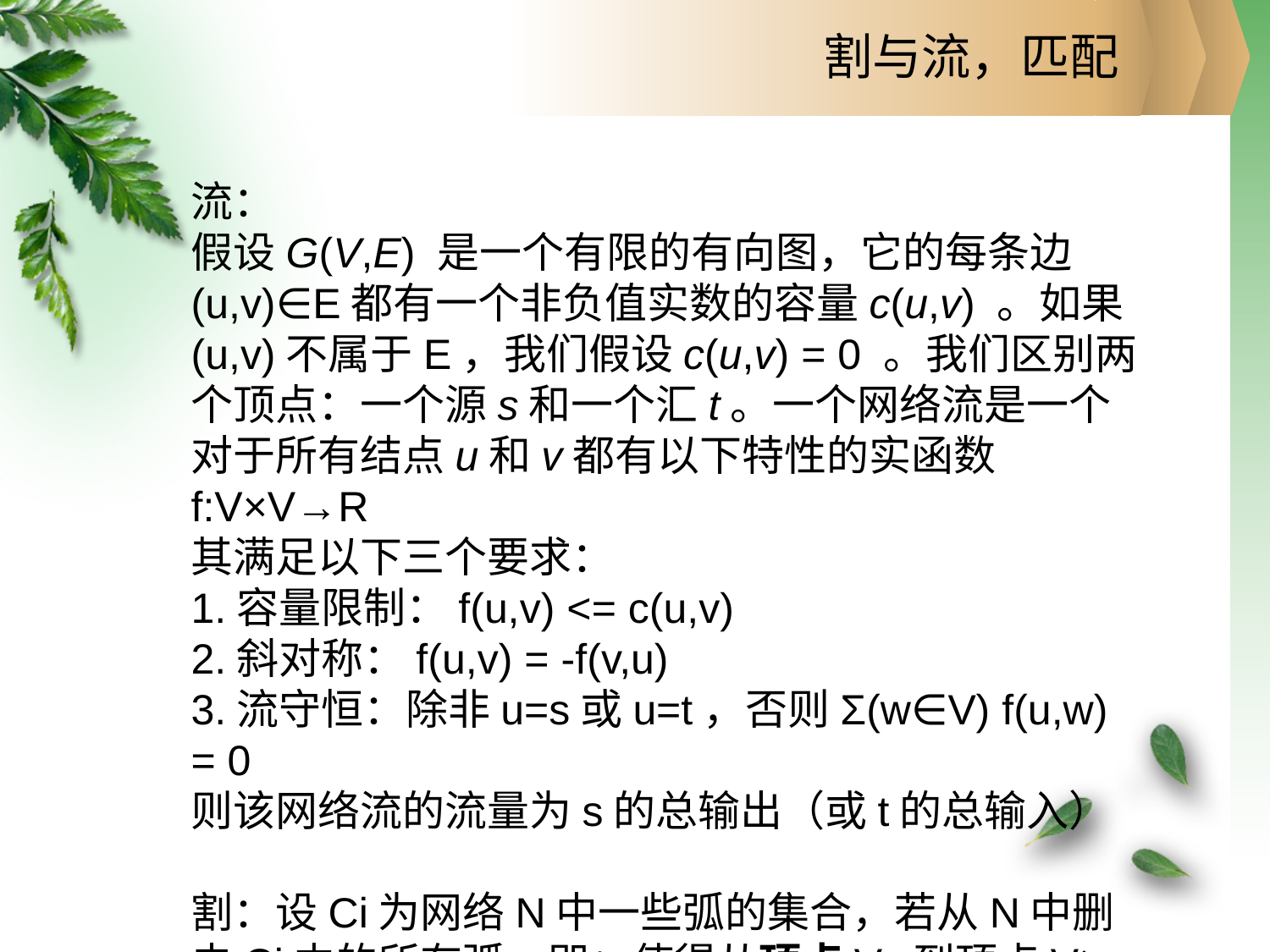

割与流，匹配
流：
假设G(V,E) 是一个有限的有向图，它的每条边(u,v)∈E都有一个非负值实数的容量c(u,v) 。如果(u,v)不属于E，我们假设c(u,v) = 0 。我们区别两个顶点：一个源s和一个汇t。一个网络流是一个对于所有结点u和v都有以下特性的实函数f:V×V→R
其满足以下三个要求：
1.容量限制：f(u,v) <= c(u,v)
2.斜对称：f(u,v) = -f(v,u)
3.流守恒：除非u=s或u=t，否则Σ(w∈V) f(u,w) = 0
则该网络流的流量为s的总输出（或t的总输入）

割：设Ci为网络N中一些弧的集合，若从N中删去Ci中的所有弧，即：使得从顶点Vs到顶点Vt的路集为空集时，称Ci为Vs和Vt间的一个割。